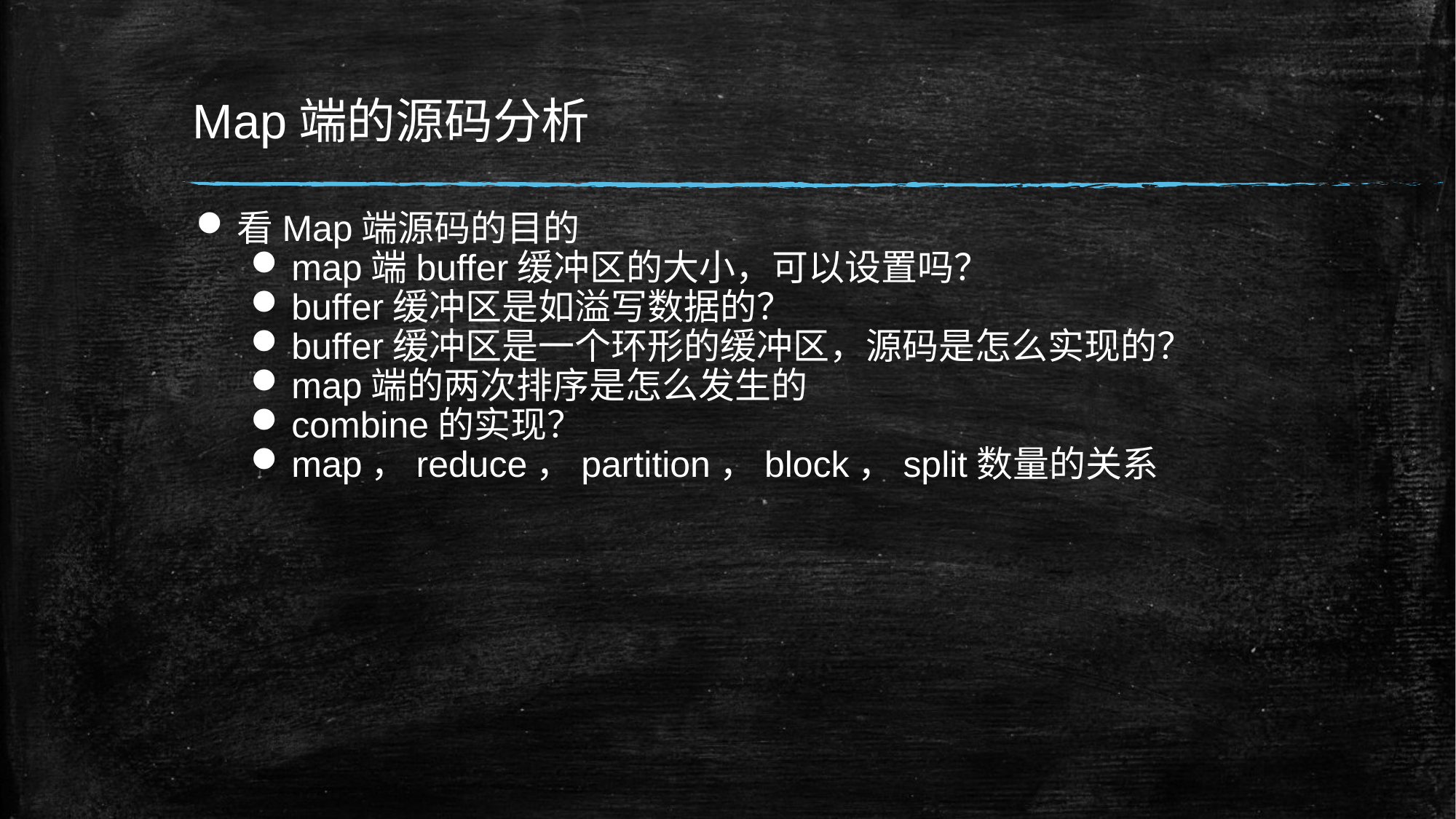

# Map端的源码分析
看Map端源码的目的
map端buffer缓冲区的大小，可以设置吗？
buffer缓冲区是如溢写数据的？
buffer缓冲区是一个环形的缓冲区，源码是怎么实现的？
map端的两次排序是怎么发生的
combine的实现？
map，reduce，partition，block，split数量的关系